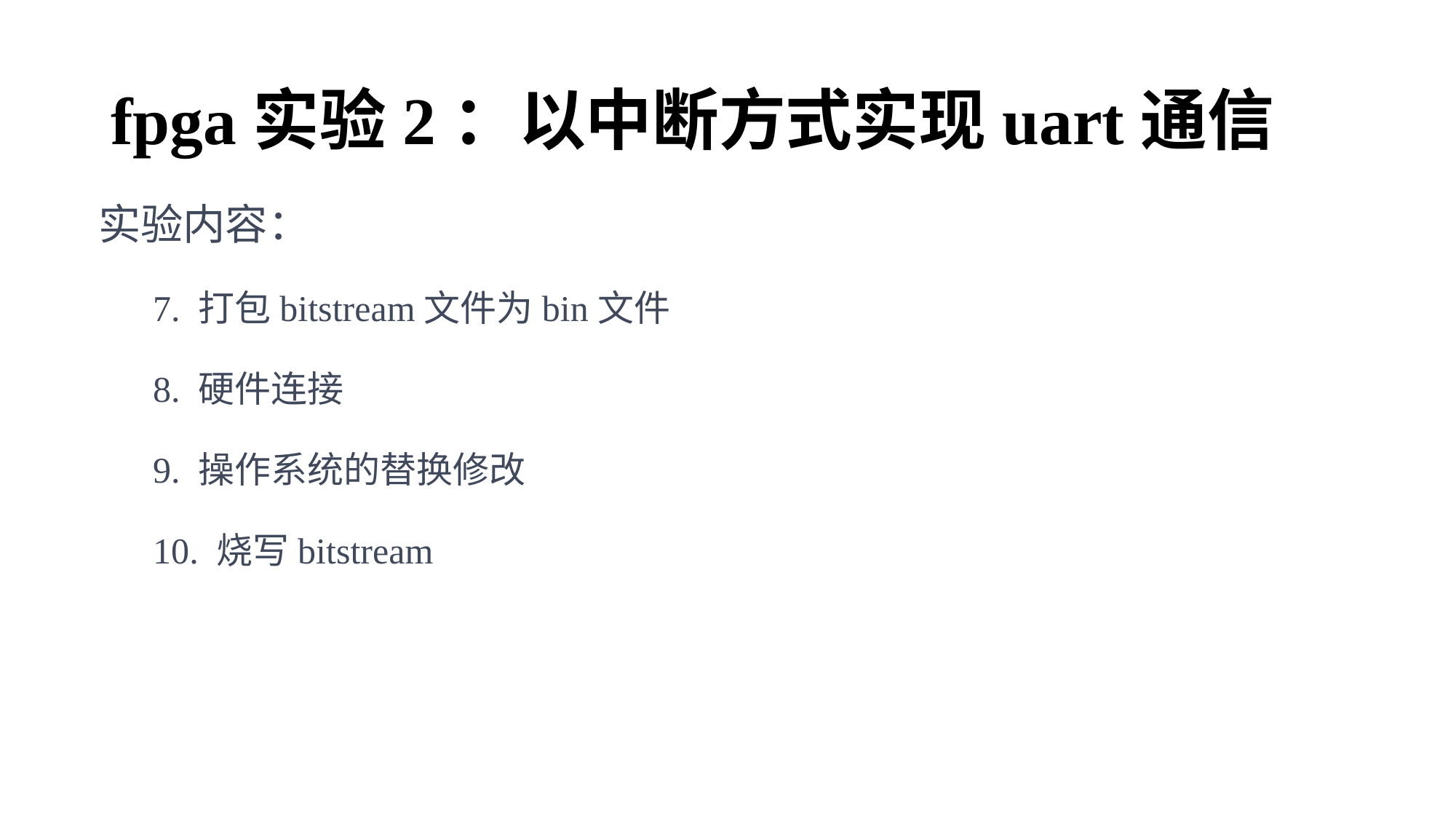

# fpga实验2：以中断方式实现uart通信
实验内容：
7. 打包bitstream文件为bin文件
8. 硬件连接
9. 操作系统的替换修改
10. 烧写bitstream